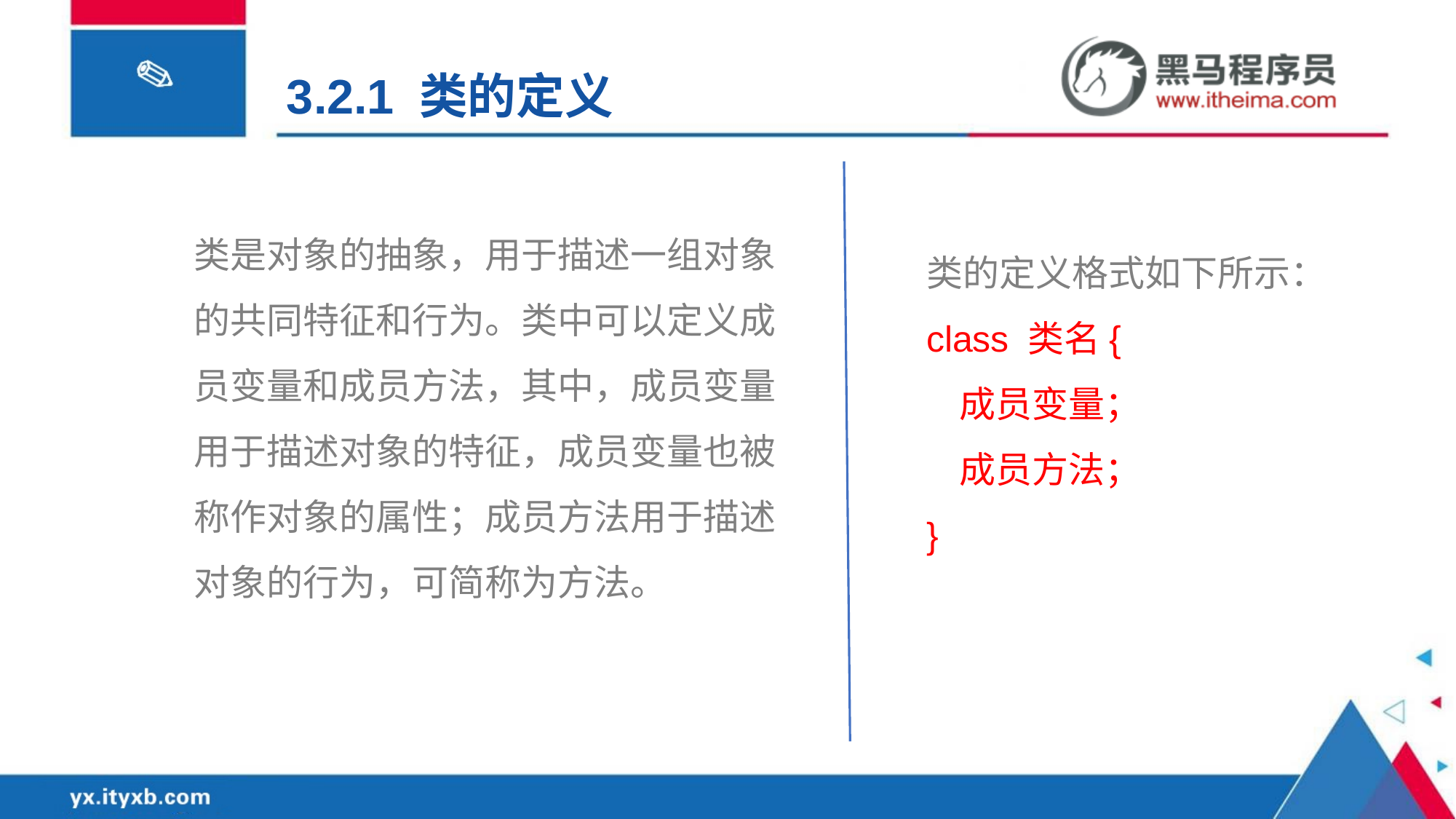

3.2.1 类的定义
类是对象的抽象，用于描述一组对象的共同特征和行为。类中可以定义成员变量和成员方法，其中，成员变量用于描述对象的特征，成员变量也被称作对象的属性；成员方法用于描述对象的行为，可简称为方法。
类的定义格式如下所示：
class 类名{
   成员变量；
   成员方法；
}